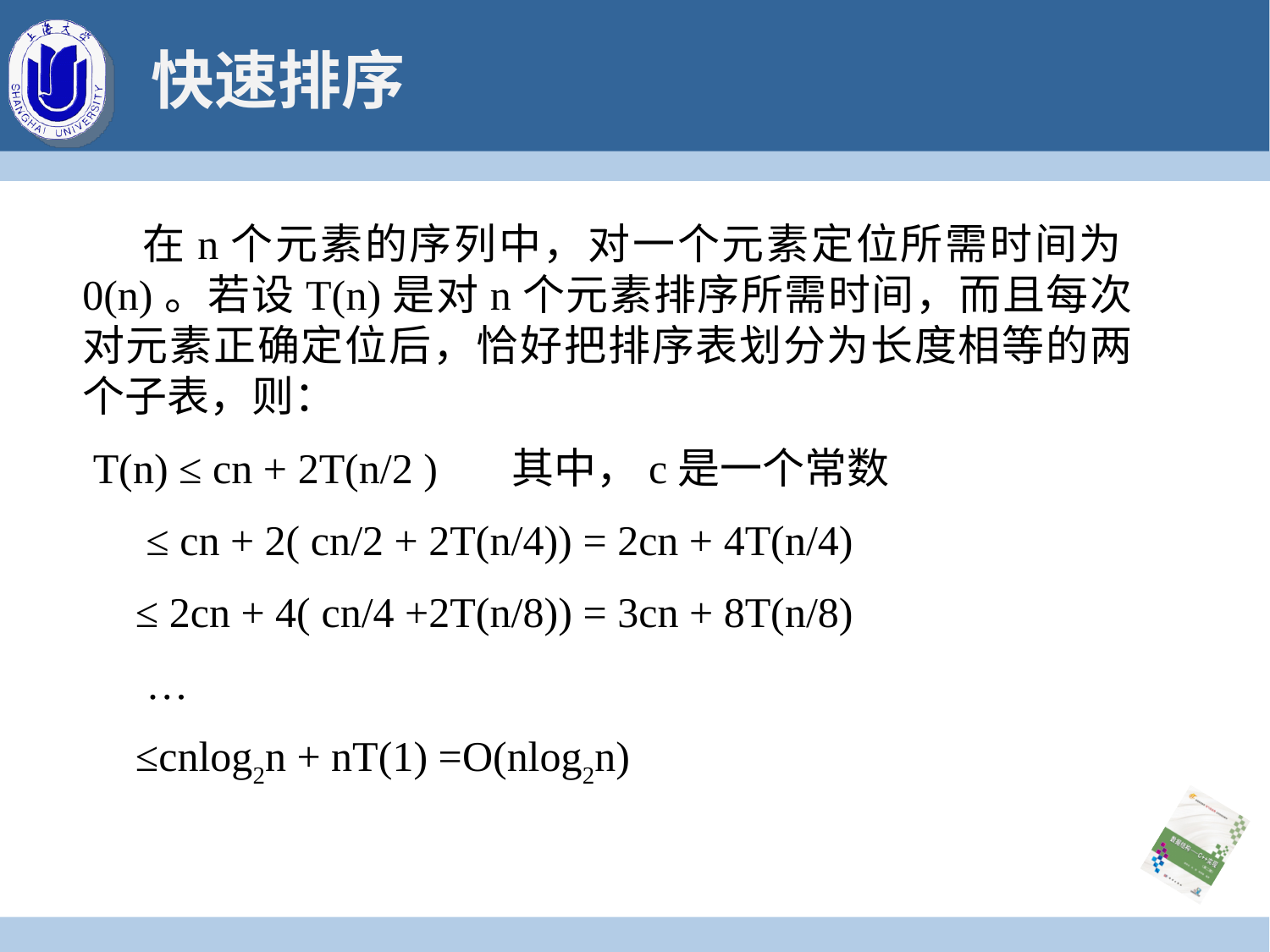

# 快速排序
    在n个元素的序列中，对一个元素定位所需时间为0(n)。若设T(n)是对n个元素排序所需时间，而且每次对元素正确定位后，恰好把排序表划分为长度相等的两个子表，则：
 T(n) ≤ cn + 2T(n/2 )      其中，c是一个常数
      ≤ cn + 2( cn/2 + 2T(n/4)) = 2cn + 4T(n/4)
     ≤ 2cn + 4( cn/4 +2T(n/8)) = 3cn + 8T(n/8)
      …
     ≤cnlog2n + nT(1) =O(nlog2n)